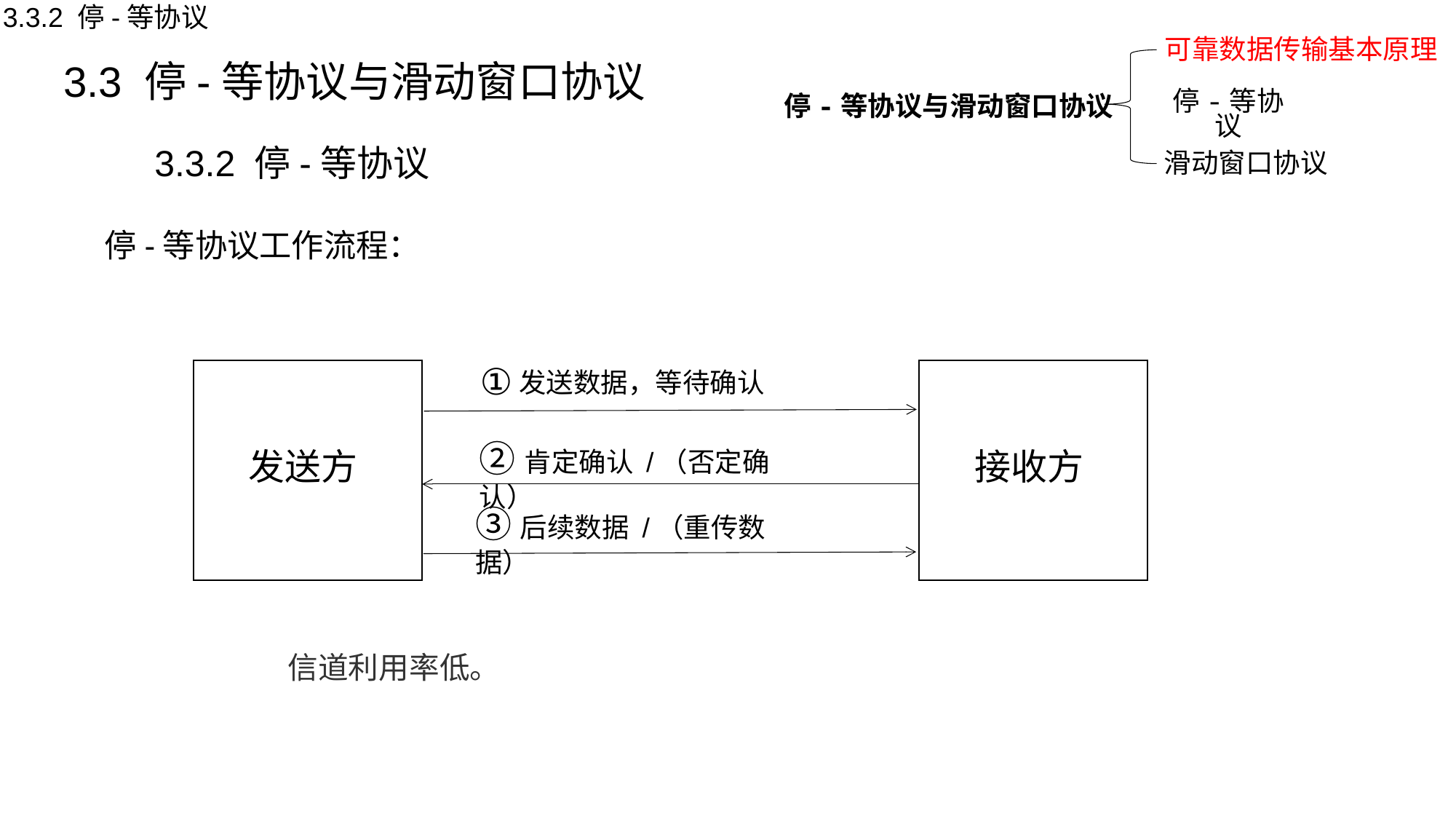

3.3.2 停-等协议
可靠数据传输基本原理

停-等协议与滑动窗口协议
停-等协议
滑动窗口协议
3.3 停-等协议与滑动窗口协议
3.3.2 停-等协议
停-等协议工作流程：
①

发送数据，等待确认

②肯定确认 /（否定确认）
发送方
接收方
③后续数据 /（重传数据）
信道利用率低。